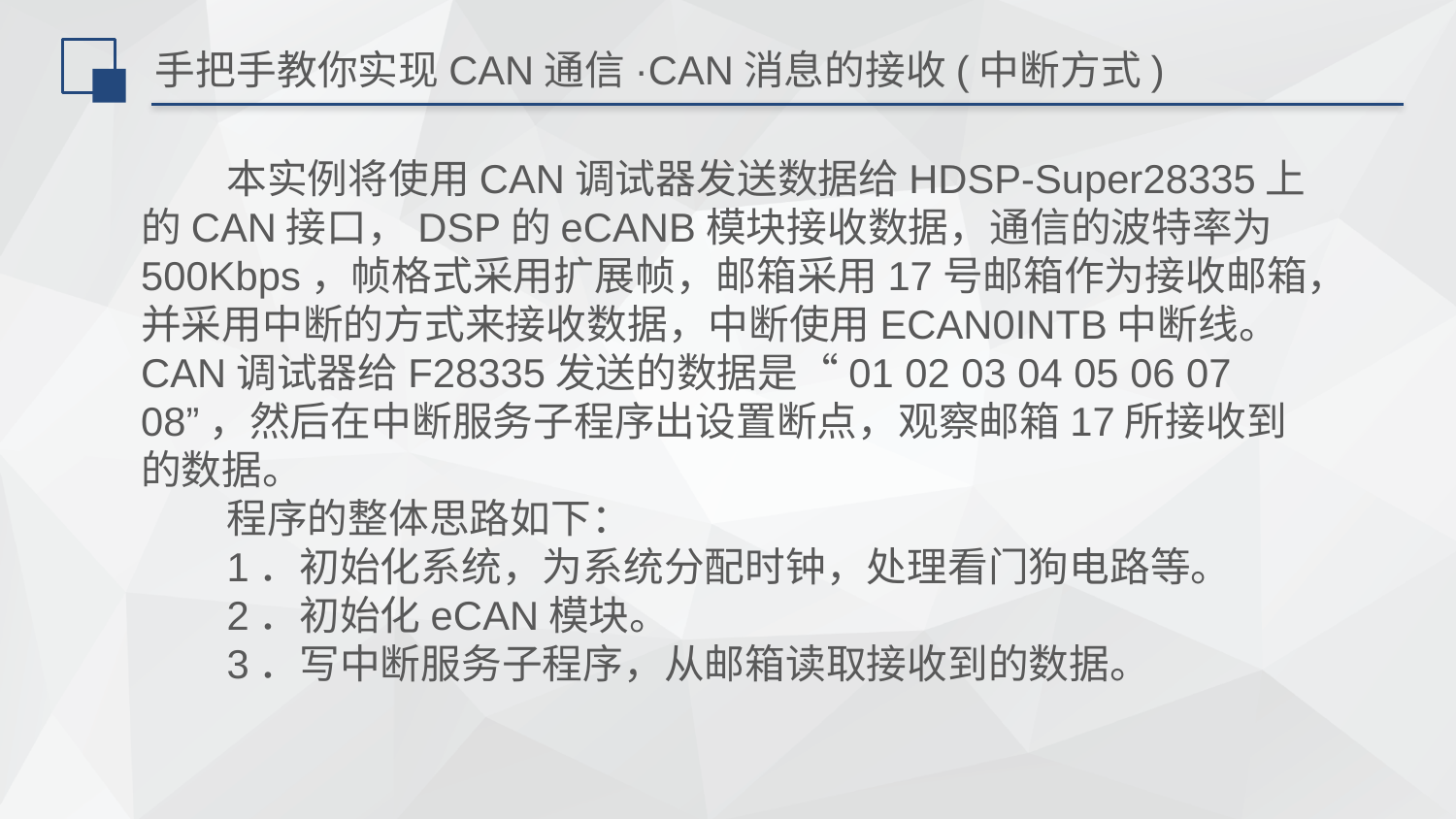

# 手把手教你实现CAN通信·CAN消息的接收(中断方式)
本实例将使用CAN调试器发送数据给HDSP-Super28335上的CAN接口，DSP的eCANB模块接收数据，通信的波特率为500Kbps，帧格式采用扩展帧，邮箱采用17号邮箱作为接收邮箱，并采用中断的方式来接收数据，中断使用ECAN0INTB中断线。CAN调试器给F28335发送的数据是“01 02 03 04 05 06 07 08”，然后在中断服务子程序出设置断点，观察邮箱17所接收到的数据。
程序的整体思路如下：
1．初始化系统，为系统分配时钟，处理看门狗电路等。
2．初始化eCAN模块。
3．写中断服务子程序，从邮箱读取接收到的数据。